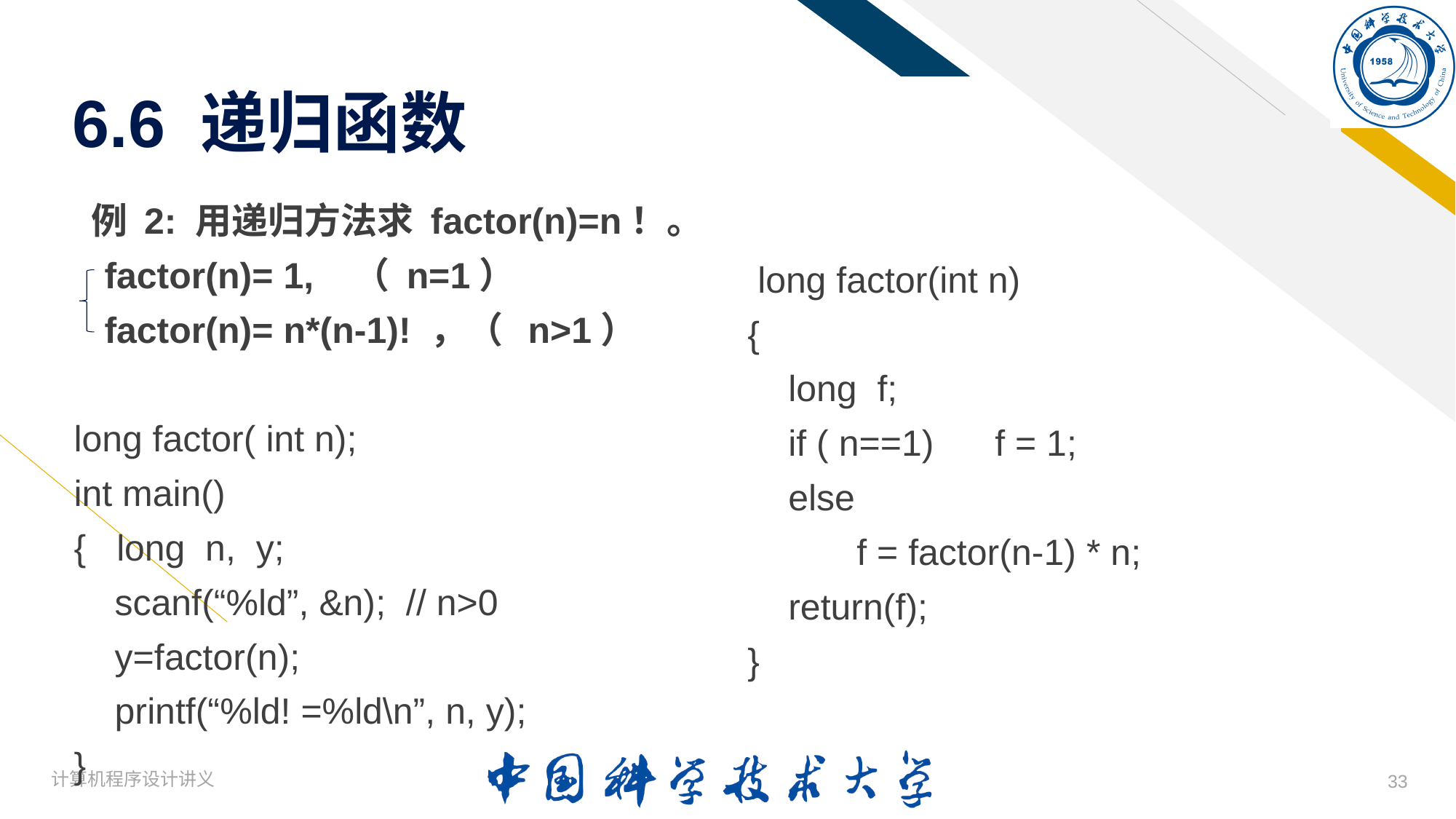

# 6.6 递归函数
 例 2: 用递归方法求 factor(n)=n！。
   factor(n)= 1,   （ n=1）
   factor(n)= n*(n-1)! ，（  n>1）

long factor( int n);
int main()
{   long  n,  y;
    scanf(“%ld”, &n);  // n>0
    y=factor(n);
    printf(“%ld! =%ld\n”, n, y);
}

 long factor(int n)
{
    long  f;
    if ( n==1)      f = 1;
    else
	f = factor(n-1) * n;
    return(f);
}

计算机程序设计讲义
33